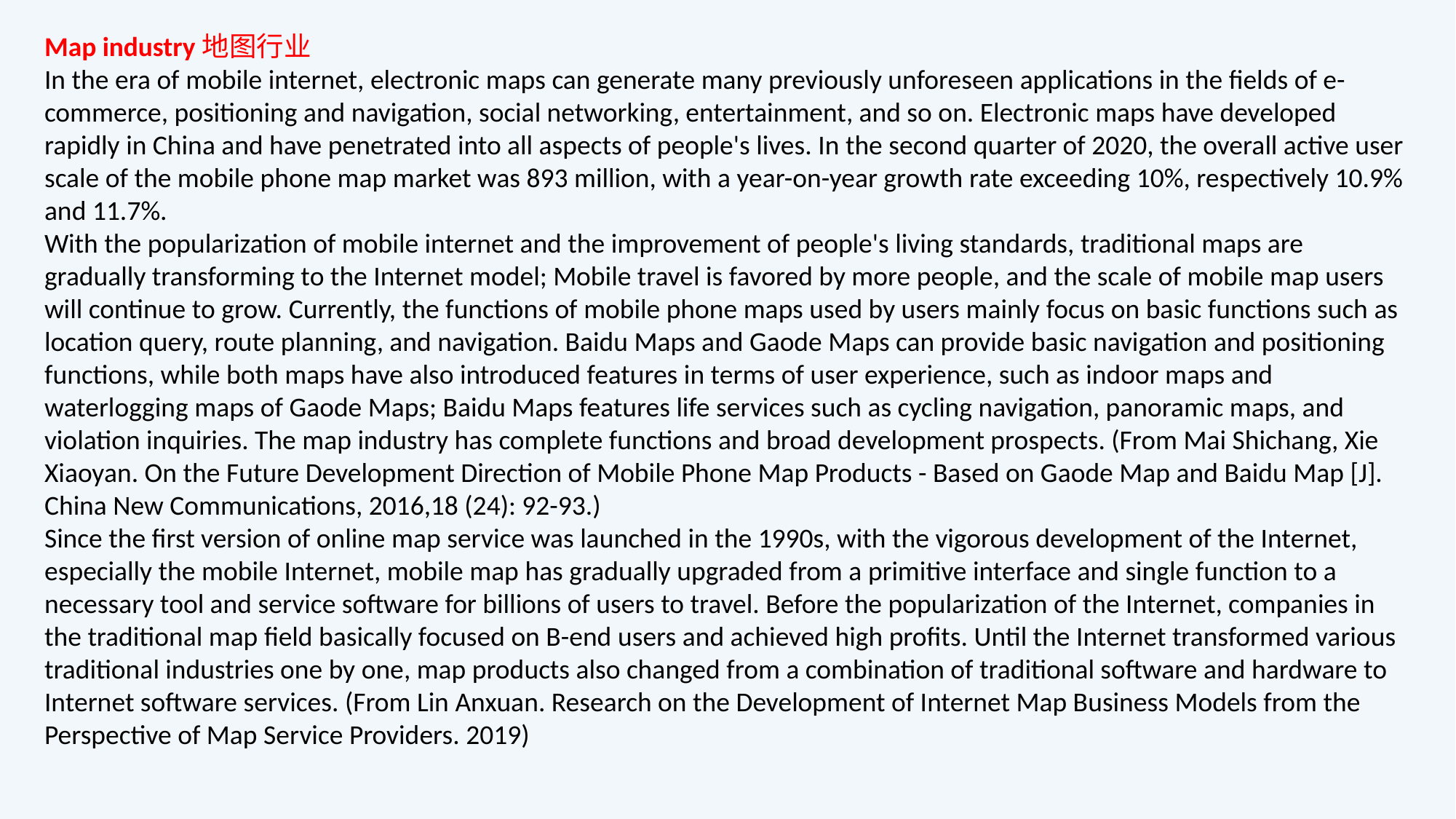

Map industry地图行业
In the era of mobile internet, electronic maps can generate many previously unforeseen applications in the fields of e-commerce, positioning and navigation, social networking, entertainment, and so on. Electronic maps have developed rapidly in China and have penetrated into all aspects of people's lives. In the second quarter of 2020, the overall active user scale of the mobile phone map market was 893 million, with a year-on-year growth rate exceeding 10%, respectively 10.9% and 11.7%.
With the popularization of mobile internet and the improvement of people's living standards, traditional maps are gradually transforming to the Internet model; Mobile travel is favored by more people, and the scale of mobile map users will continue to grow. Currently, the functions of mobile phone maps used by users mainly focus on basic functions such as location query, route planning, and navigation. Baidu Maps and Gaode Maps can provide basic navigation and positioning functions, while both maps have also introduced features in terms of user experience, such as indoor maps and waterlogging maps of Gaode Maps; Baidu Maps features life services such as cycling navigation, panoramic maps, and violation inquiries. The map industry has complete functions and broad development prospects. (From Mai Shichang, Xie Xiaoyan. On the Future Development Direction of Mobile Phone Map Products - Based on Gaode Map and Baidu Map [J]. China New Communications, 2016,18 (24): 92-93.)
Since the first version of online map service was launched in the 1990s, with the vigorous development of the Internet, especially the mobile Internet, mobile map has gradually upgraded from a primitive interface and single function to a necessary tool and service software for billions of users to travel. Before the popularization of the Internet, companies in the traditional map field basically focused on B-end users and achieved high profits. Until the Internet transformed various traditional industries one by one, map products also changed from a combination of traditional software and hardware to Internet software services. (From Lin Anxuan. Research on the Development of Internet Map Business Models from the Perspective of Map Service Providers. 2019)